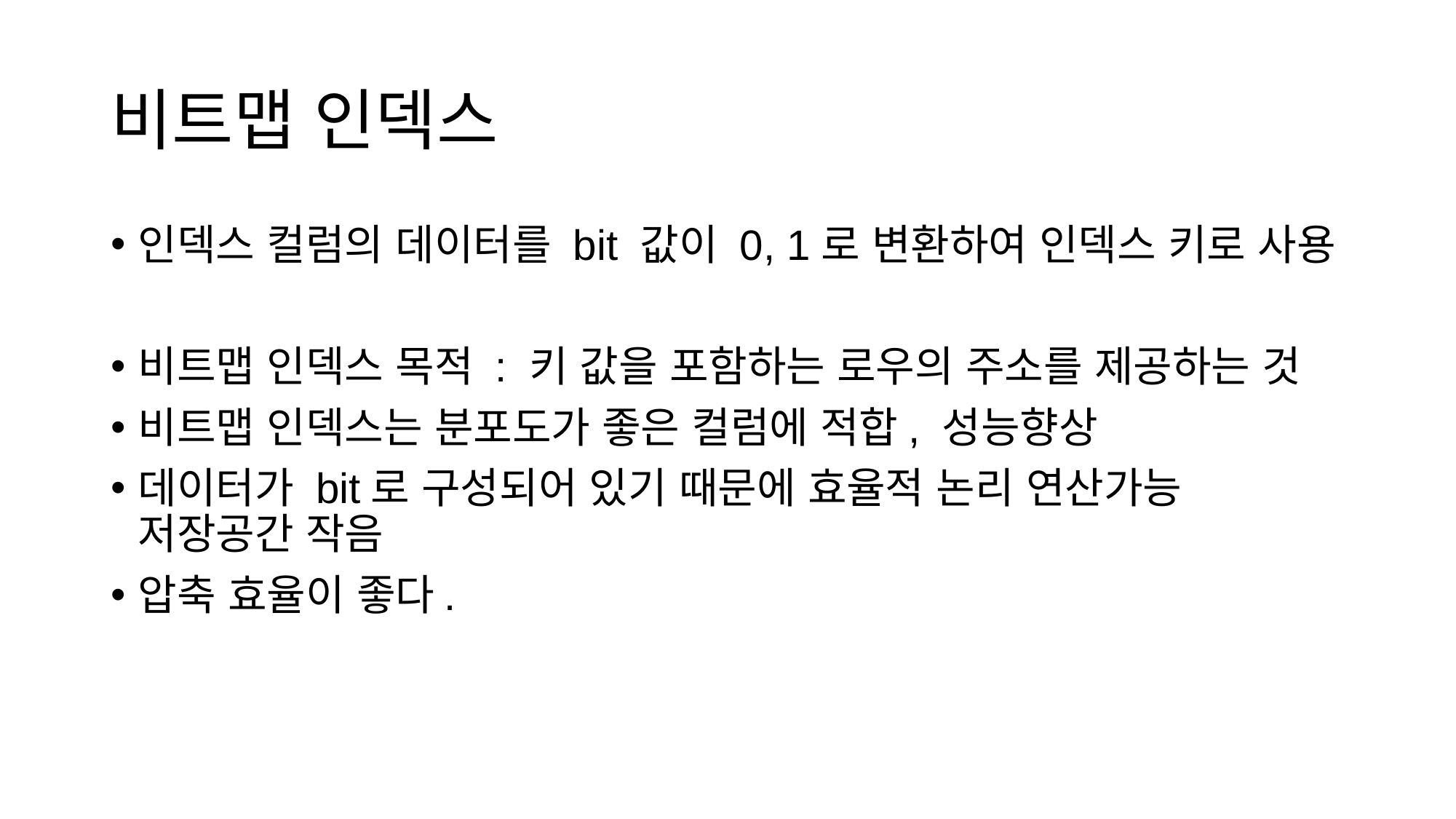

# 비트맵 인덱스
인덱스 컬럼의 데이터를 bit 값이 0, 1로 변환하여 인덱스 키로 사용

비트맵 인덱스 목적 : 키 값을 포함하는 로우의 주소를 제공하는 것
비트맵 인덱스는 분포도가 좋은 컬럼에 적합, 성능향상
데이터가 bit로 구성되어 있기 때문에 효율적 논리 연산가능 저장공간 작음
압축 효율이 좋다.